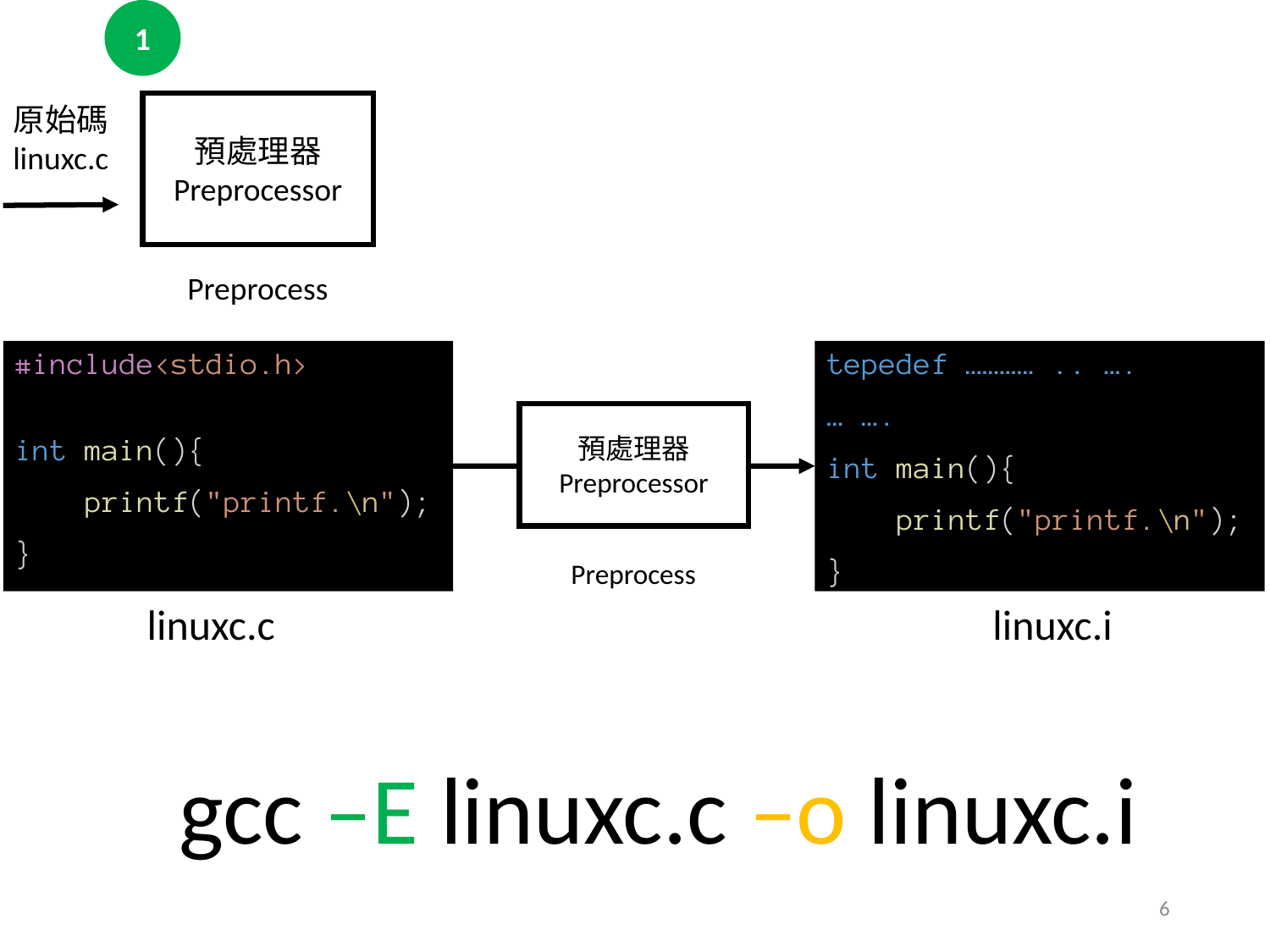

1
原始碼
linuxc.c
預處理器
Preprocessor
Preprocess
tepedef ………… .. ….
… ….
int main(){
    printf("printf.\n");
}

#include<stdio.h>
int main(){
    printf("printf.\n");
}

預處理器
Preprocessor
Preprocess
linuxc.i
linuxc.c
gcc –E linuxc.c –o linuxc.i
6